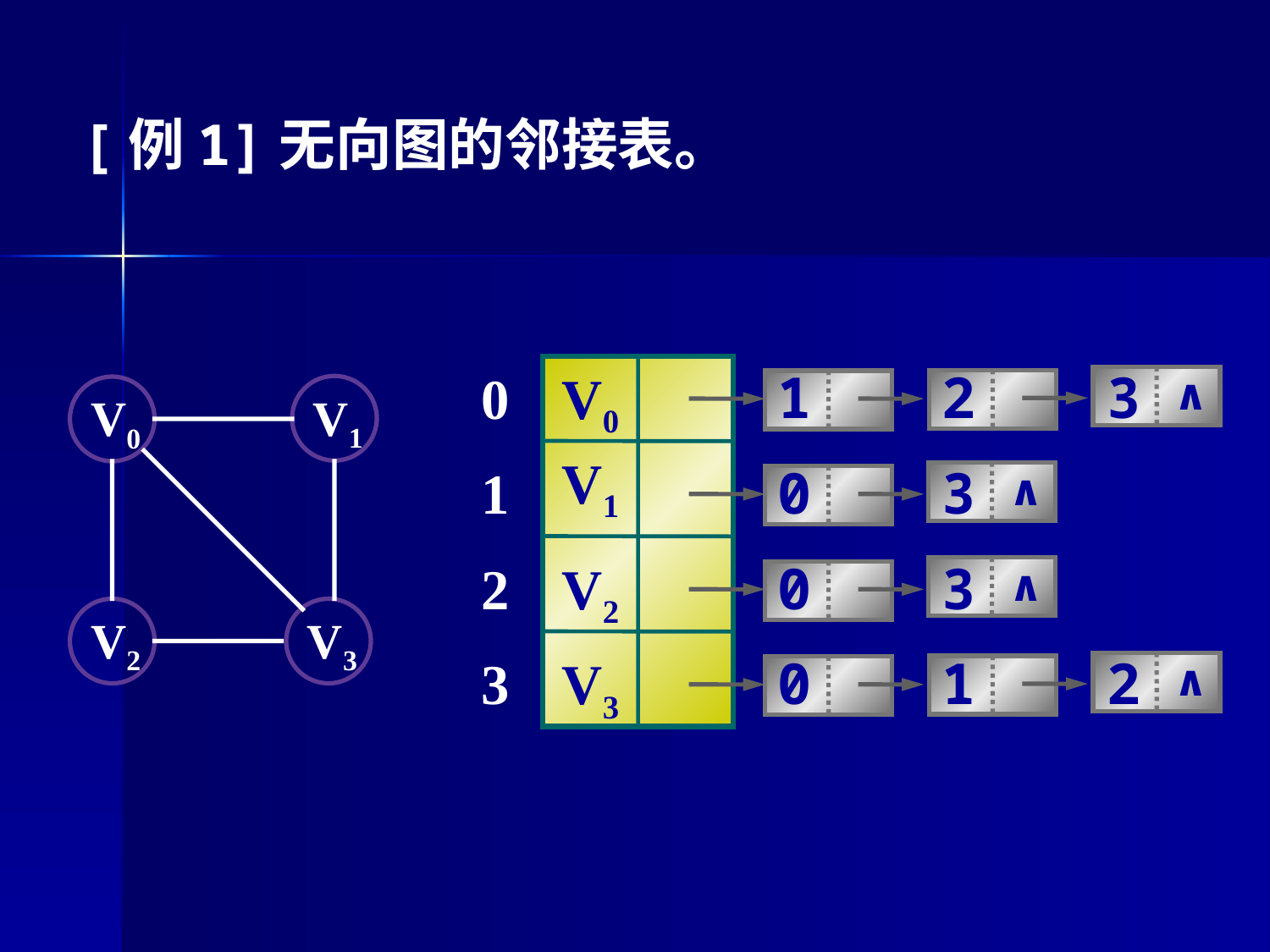

[例1]无向图的邻接表。

1
2
3
∧

0

V0

V1
1
0
3
∧

2
V2
0
3
∧

3
V3
0
1
2
∧

V1
V0

V2
V3